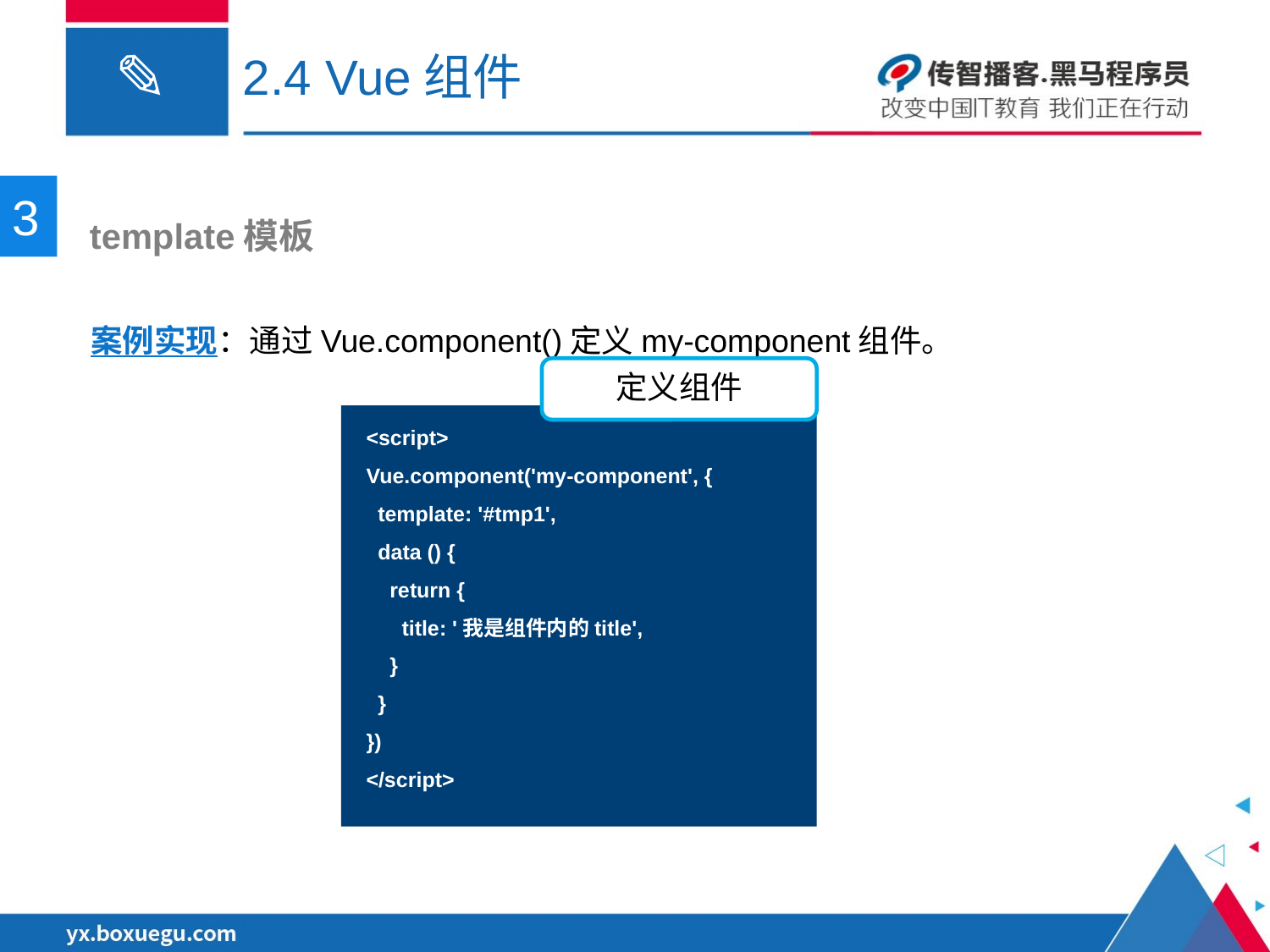

# 2.4 Vue组件

3
  template模板
案例实现：通过Vue.component()定义my-component组件。
定义组件

<script>
Vue.component('my-component', {
  template: '#tmp1',
  data () {
    return {
      title: '我是组件内的title',
    }
  }
})
</script>